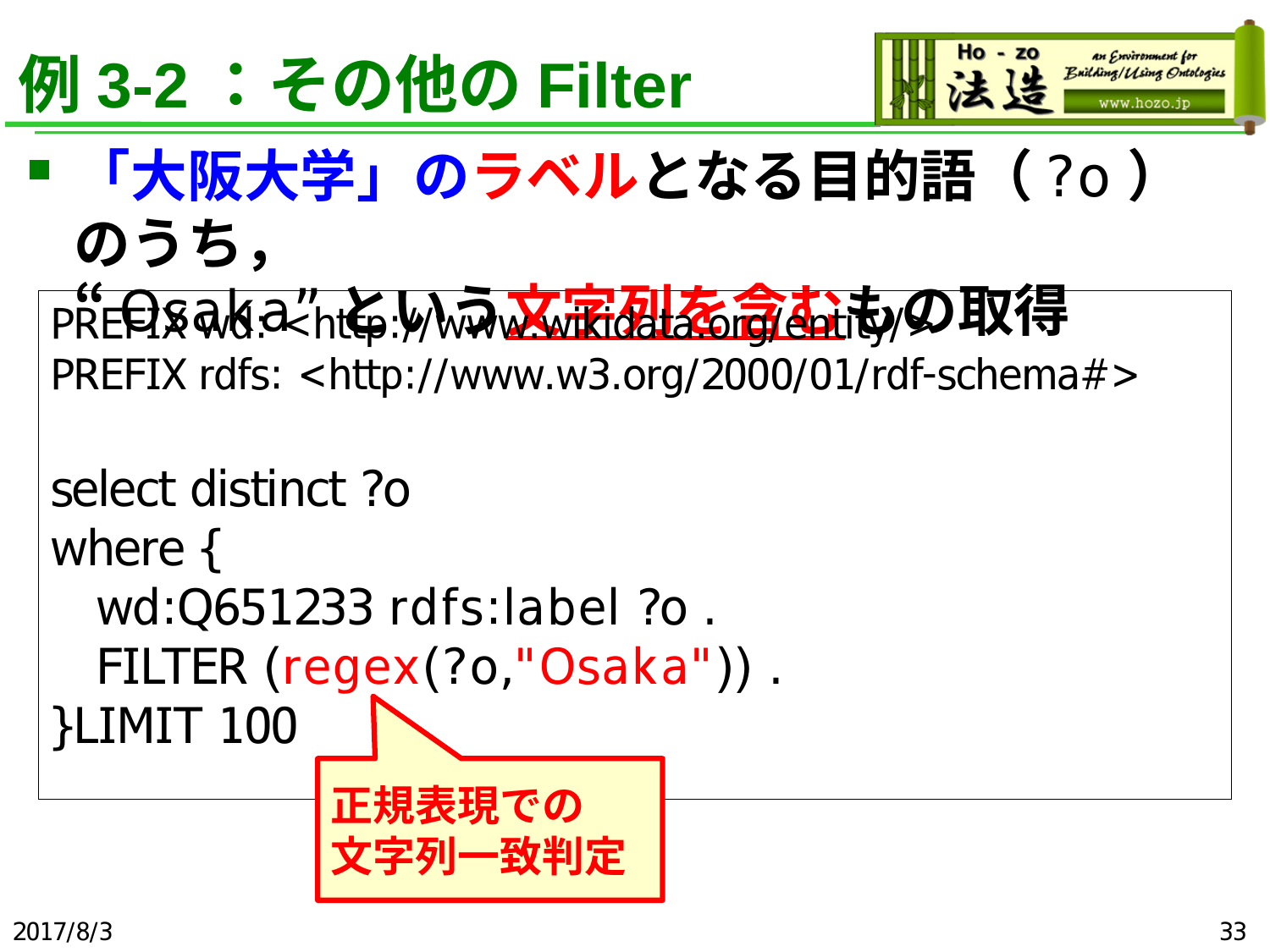

# 例3-2：その他のFilter
「大阪大学」のラベルとなる目的語（?o）のうち，
“Osaka”という文字列を含むもの取得

PREFIX wd: <http://www.wikidata.org/entity/>
PREFIX rdfs: <http://www.w3.org/2000/01/rdf-schema#>

select distinct ?o
where {
   wd:Q651233 rdfs:label ?o .
   FILTER (regex(?o,"Osaka")) .
}LIMIT 100
正規表現での
文字列一致判定
2017/8/3
33